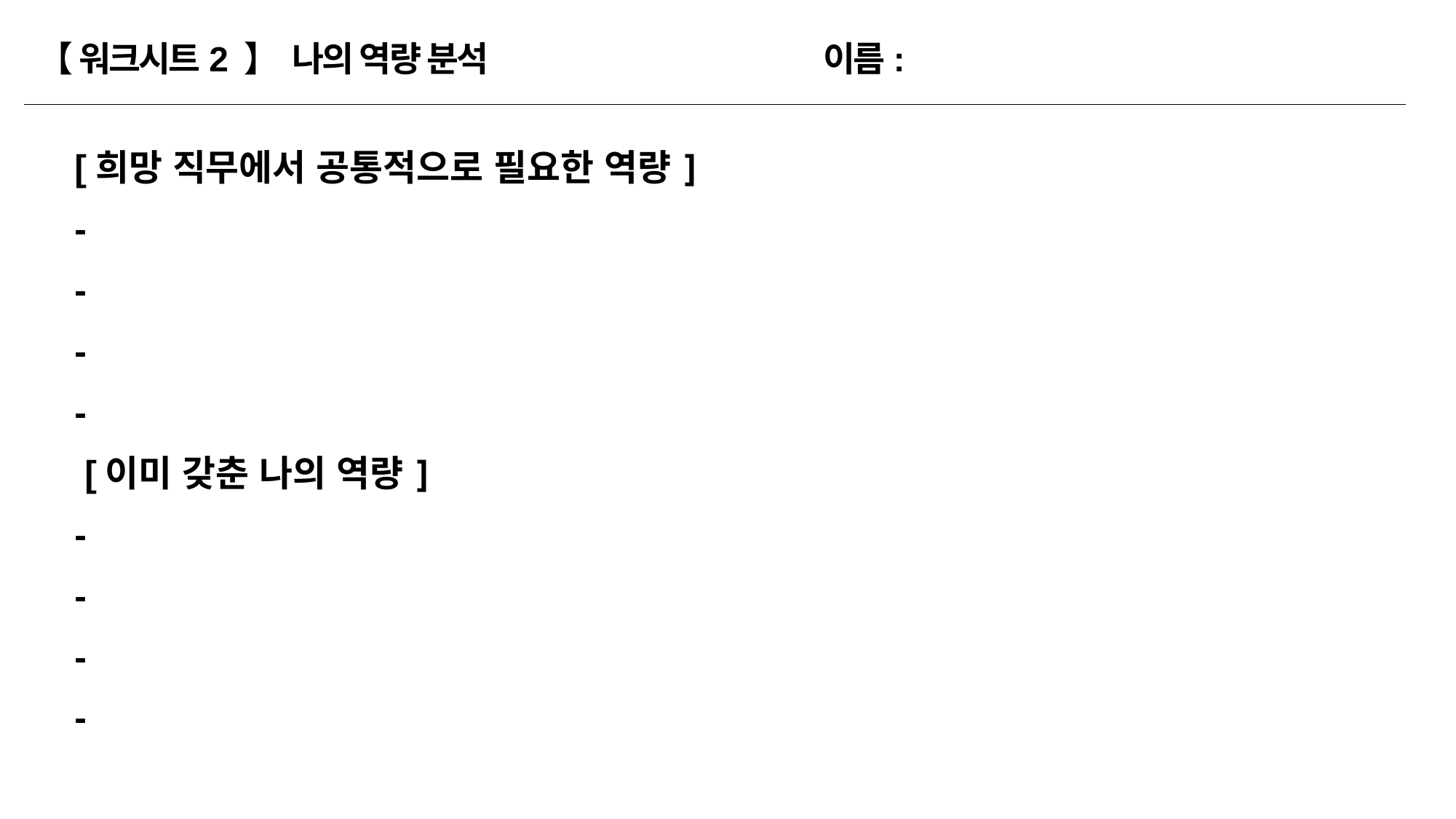

이름:
【 워크시트2 】  나의 역량 분석
[희망 직무에서 공통적으로 필요한 역량]
-
-
-
-
 [이미 갖춘 나의 역량]
-
-
-
-